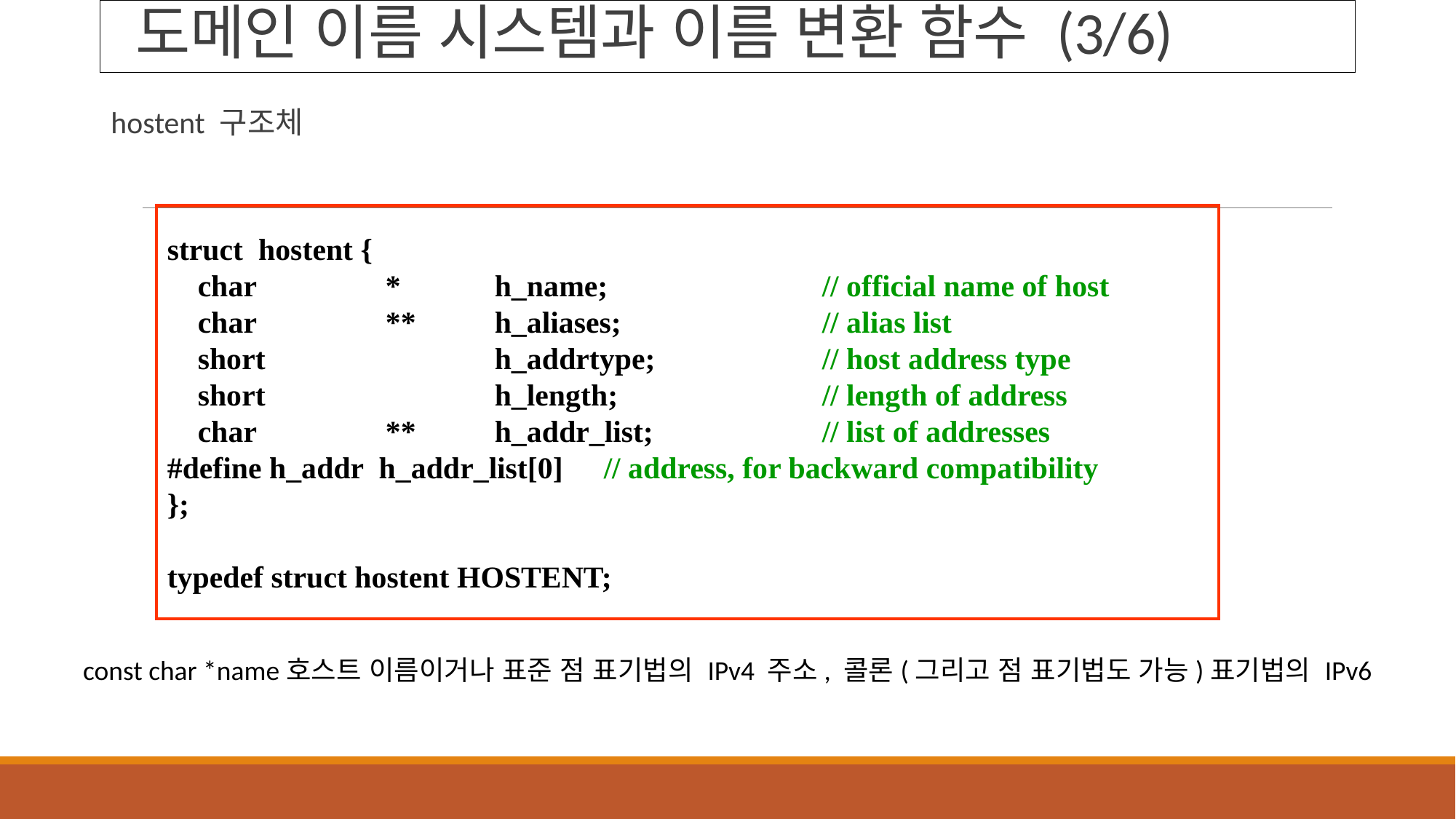

# 도메인 이름 시스템과 이름 변환 함수 (3/6)
hostent 구조체
struct  hostent {
    char    	* 	h_name;     		// official name of host
    char   	** 	h_aliases;       		// alias list
    short    		h_addrtype;   		// host address type
    short    		h_length;        		// length of address
    char   	** 	h_addr_list;  		// list of addresses
#define h_addr  h_addr_list[0]	// address, for backward compatibility
};

typedef struct hostent HOSTENT;
const char *name호스트 이름이거나 표준 점 표기법의 IPv4 주소, 콜론(그리고 점 표기법도 가능)표기법의 IPv6